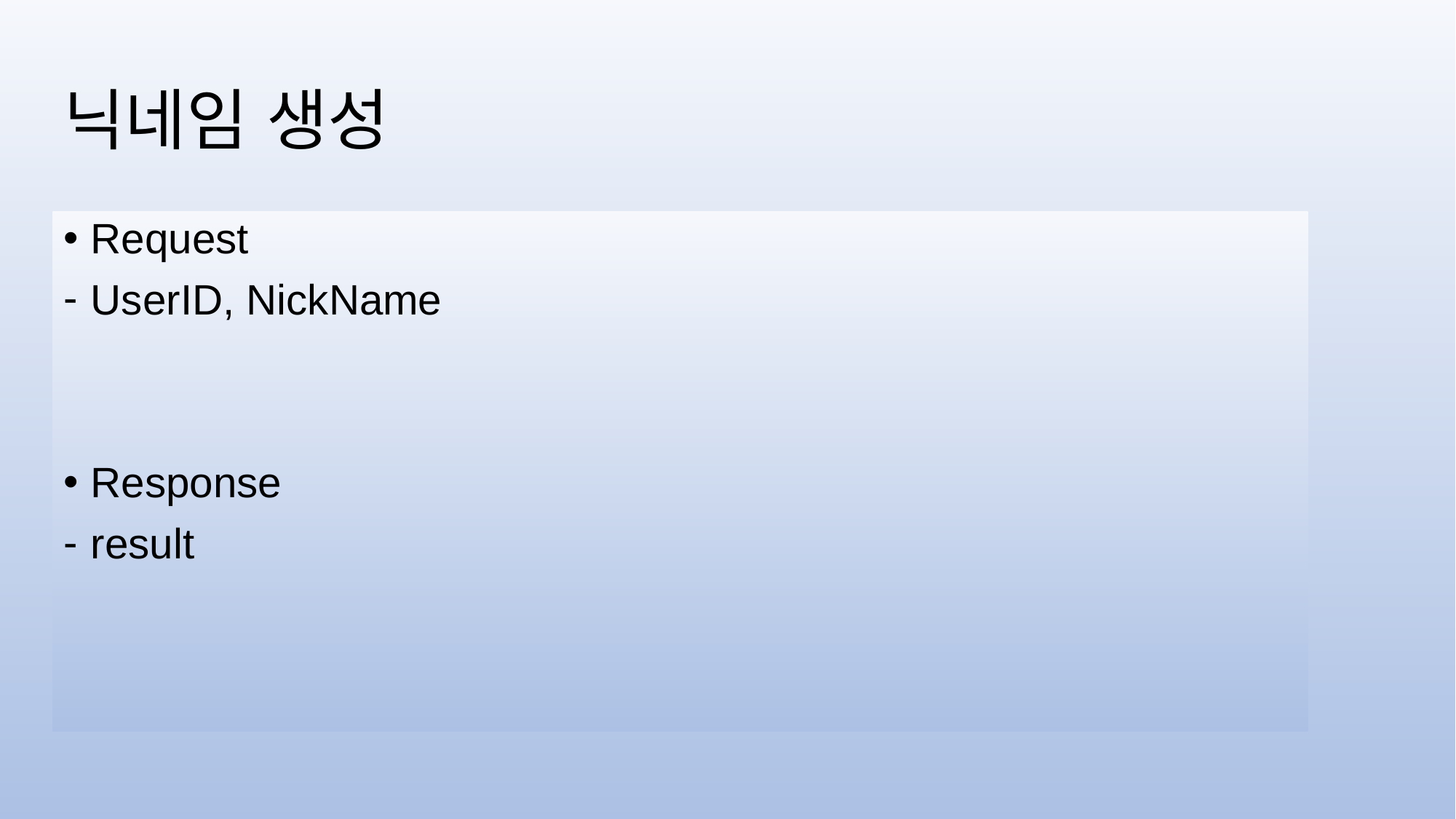

# 닉네임 생성
Request
UserID, NickName

Response
result